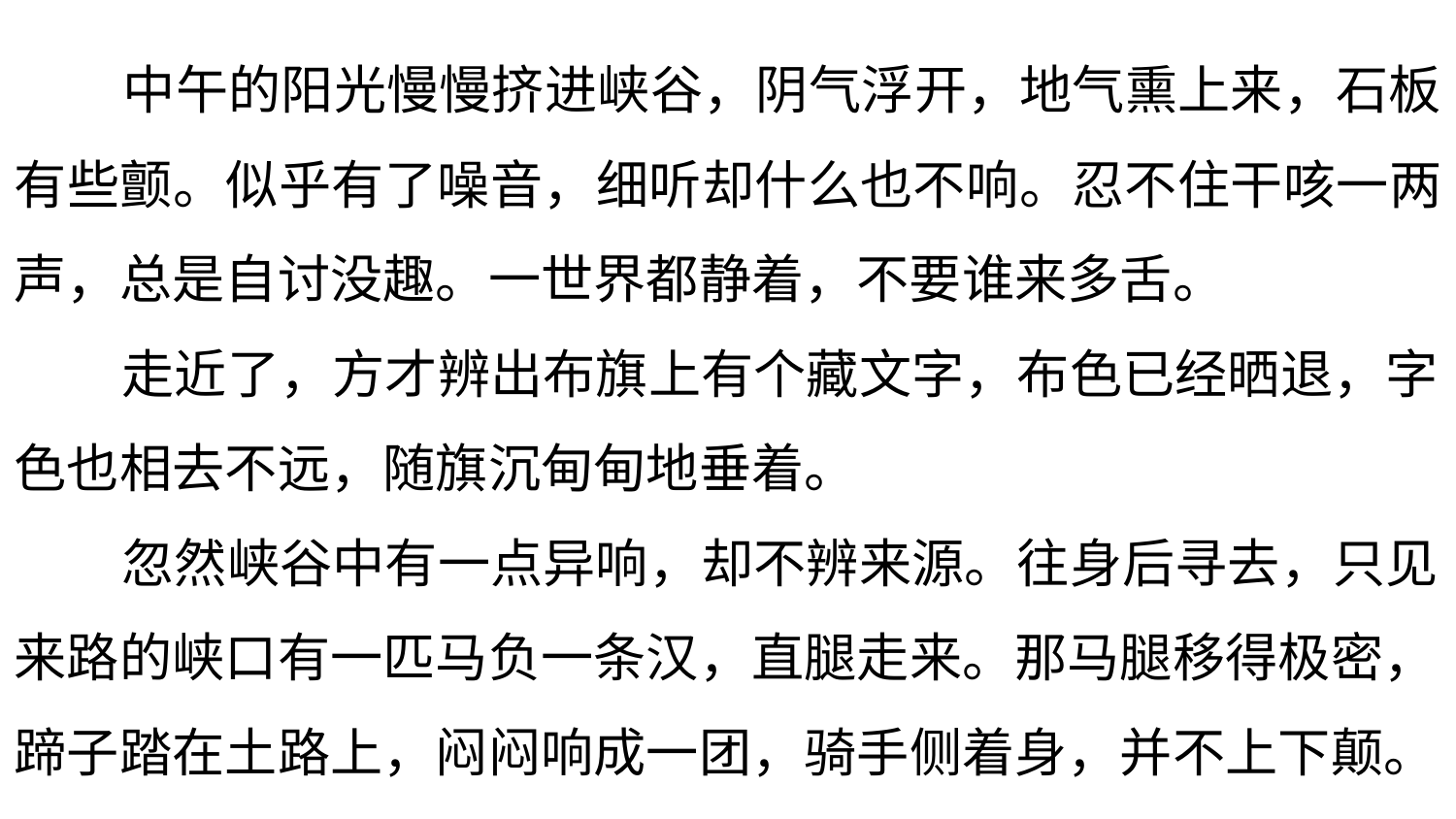

中午的阳光慢慢挤进峡谷，阴气浮开，地气熏上来，石板有些颤。似乎有了噪音，细听却什么也不响。忍不住干咳一两声，总是自讨没趣。一世界都静着，不要谁来多舌。
        走近了，方才辨出布旗上有个藏文字，布色已经晒退，字色也相去不远，随旗沉甸甸地垂着。
        忽然峡谷中有一点异响，却不辨来源。往身后寻去，只见来路的峡口有一匹马负一条汉，直腿走来。那马腿移得极密，蹄子踏在土路上，闷闷响成一团，骑手侧着身，并不上下颠。